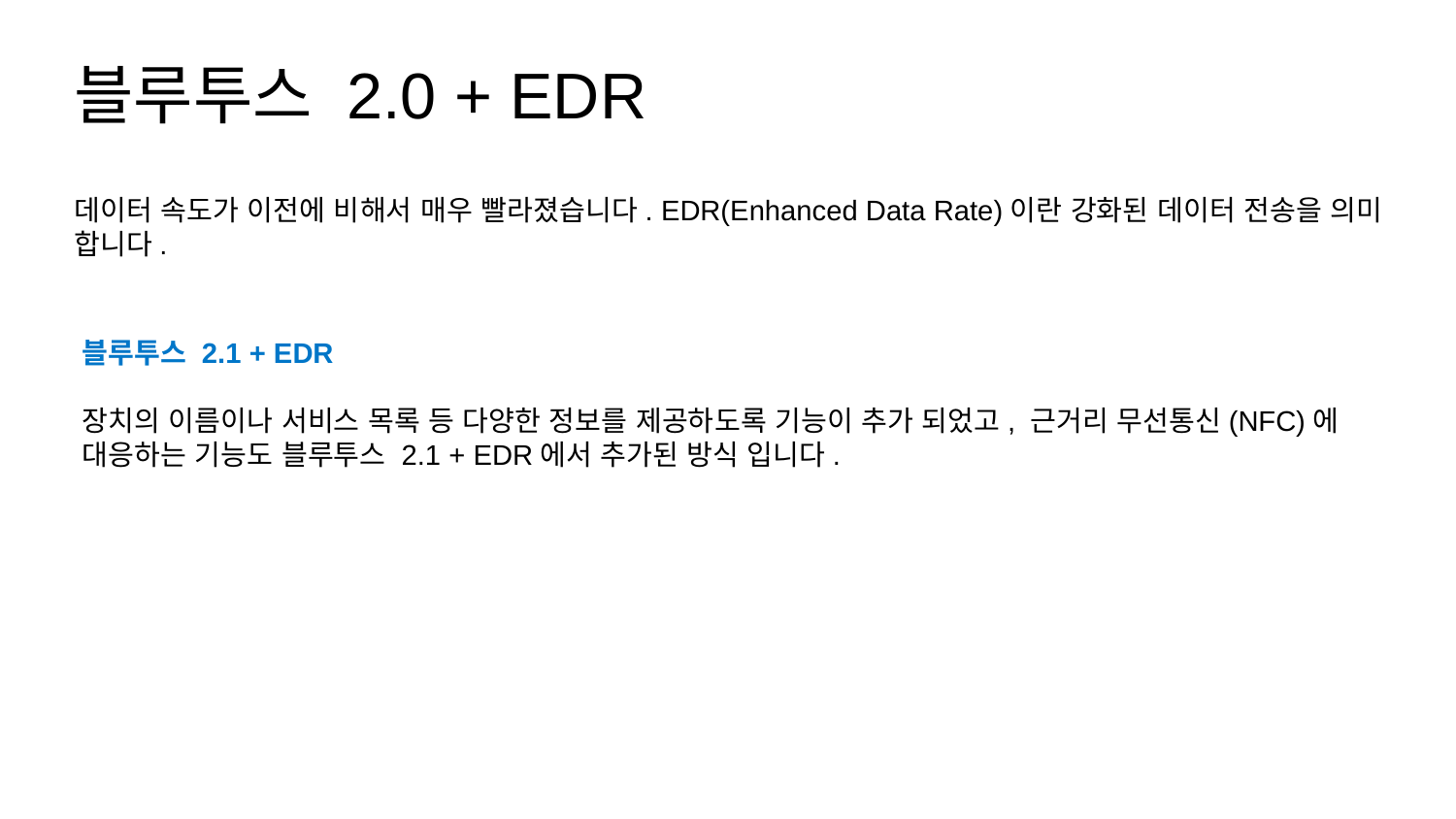

블루투스 2.0 + EDR
데이터 속도가 이전에 비해서 매우 빨라졌습니다. EDR(Enhanced Data Rate)이란 강화된 데이터 전송을 의미 합니다.
블루투스 2.1 + EDR
장치의 이름이나 서비스 목록 등 다양한 정보를 제공하도록 기능이 추가 되었고, 근거리 무선통신(NFC)에 대응하는 기능도 블루투스 2.1 + EDR에서 추가된 방식 입니다.